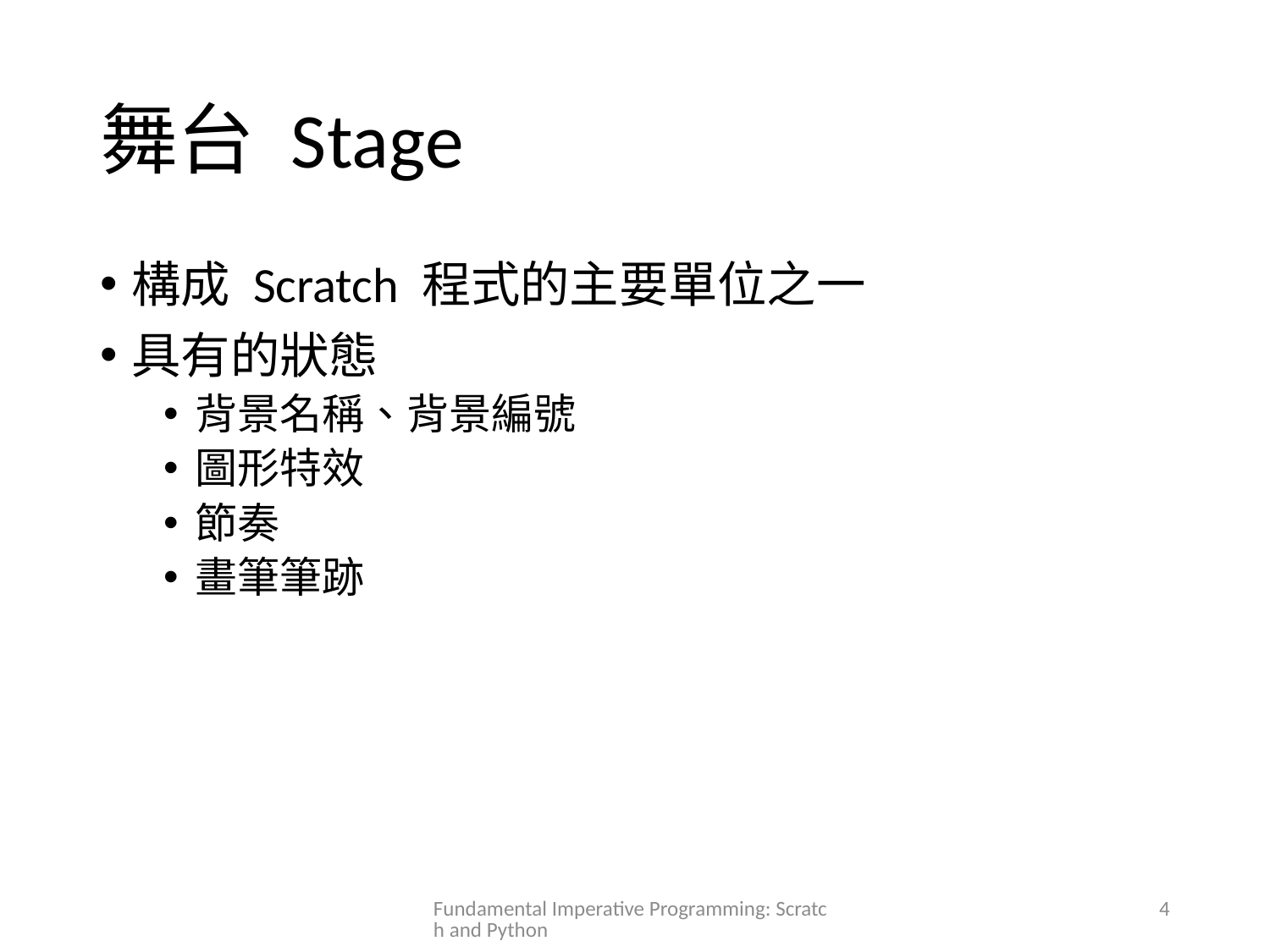

# 舞台 Stage
構成 Scratch 程式的主要單位之一
具有的狀態
背景名稱、背景編號
圖形特效
節奏
畫筆筆跡

Fundamental Imperative Programming: Scratch and Python
4